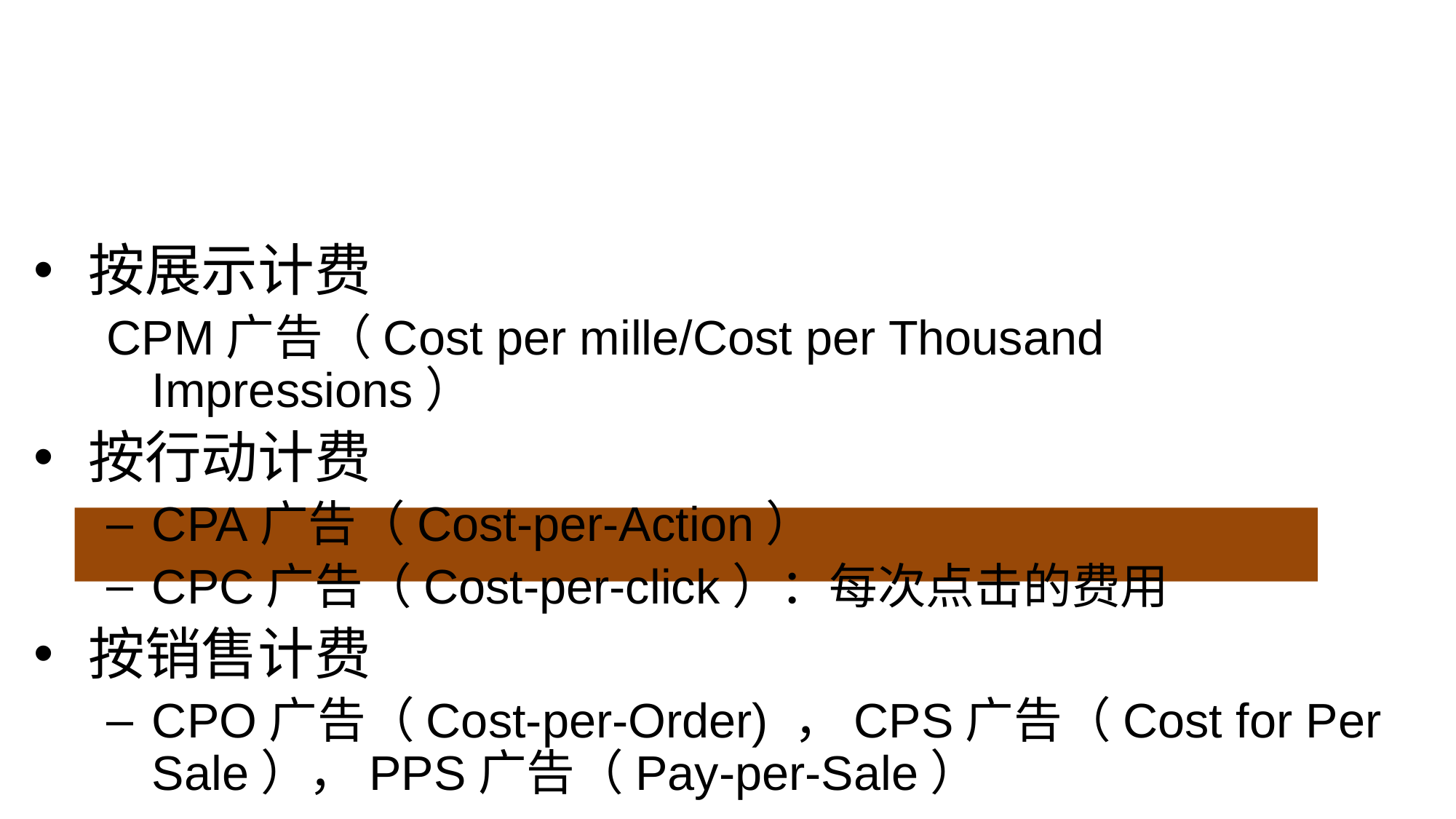

互联网广告的付费方式
按展示计费
CPM广告（Cost per mille/Cost per Thousand Impressions）
按行动计费
CPA广告（Cost-per-Action）
CPC广告（Cost-per-click）：每次点击的费用
按销售计费
CPO广告（Cost-per-Order) ，CPS广告（Cost for Per Sale），PPS广告（Pay-per-Sale）